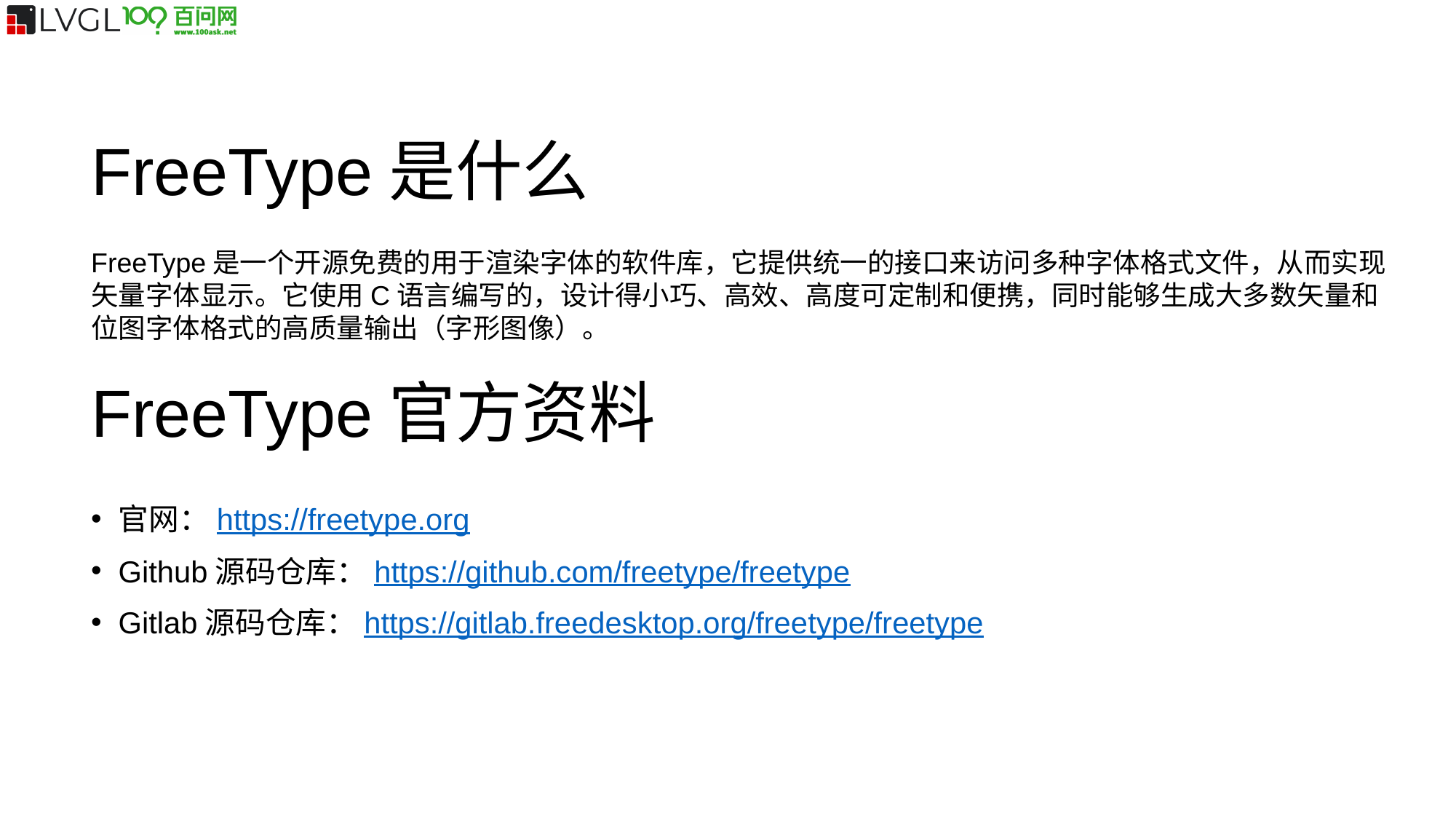

FreeType是什么
FreeType是一个开源免费的用于渲染字体的软件库，它提供统一的接口来访问多种字体格式文件，从而实现矢量字体显示。它使用C语言编写的，设计得小巧、高效、高度可定制和便携，同时能够生成大多数矢量和位图字体格式的高质量输出（字形图像）。
FreeType官方资料
官网：https://freetype.org
Github源码仓库：https://github.com/freetype/freetype
Gitlab源码仓库：https://gitlab.freedesktop.org/freetype/freetype